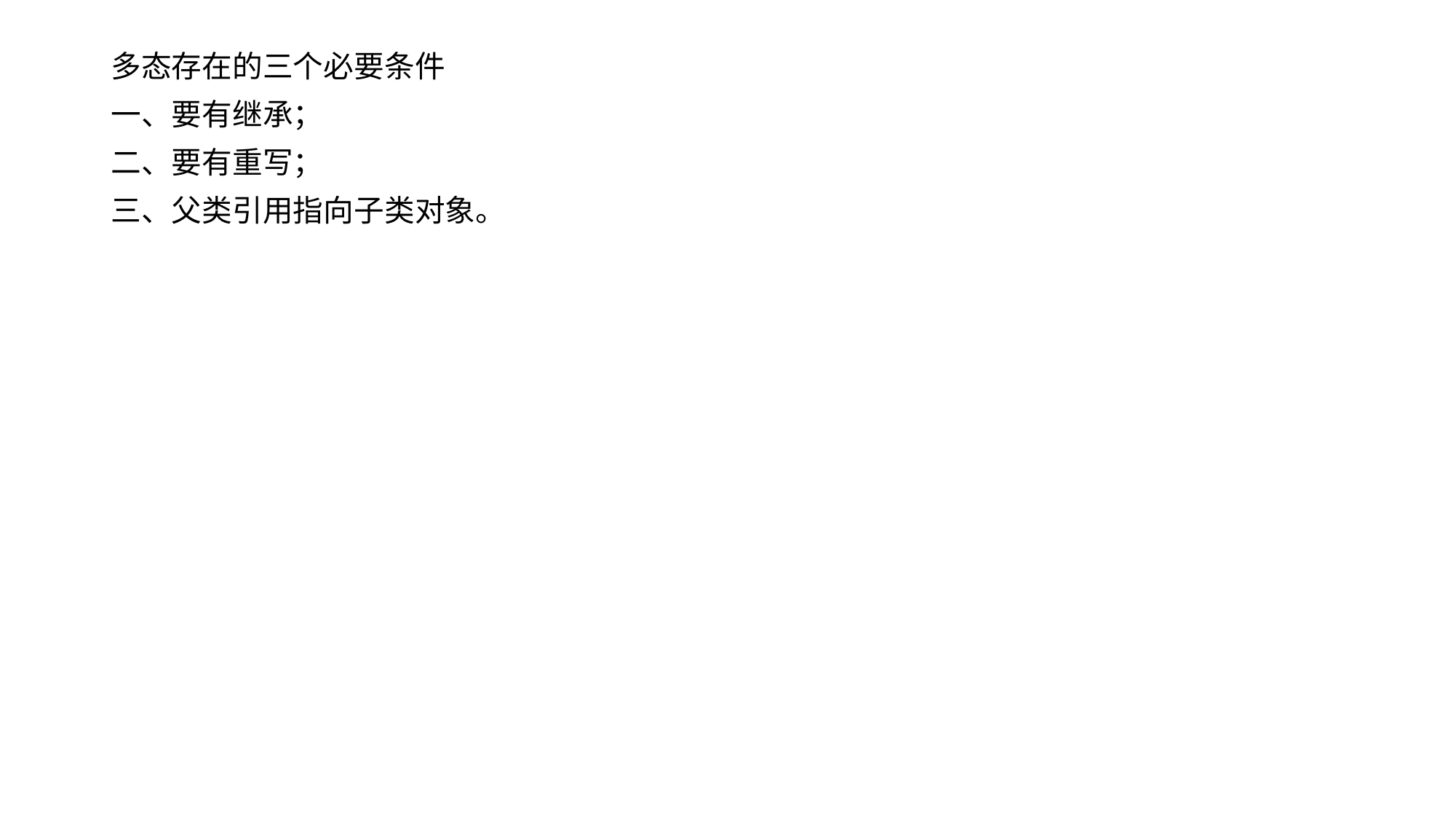

多态存在的三个必要条件
一、要有继承；
二、要有重写；
三、父类引用指向子类对象。